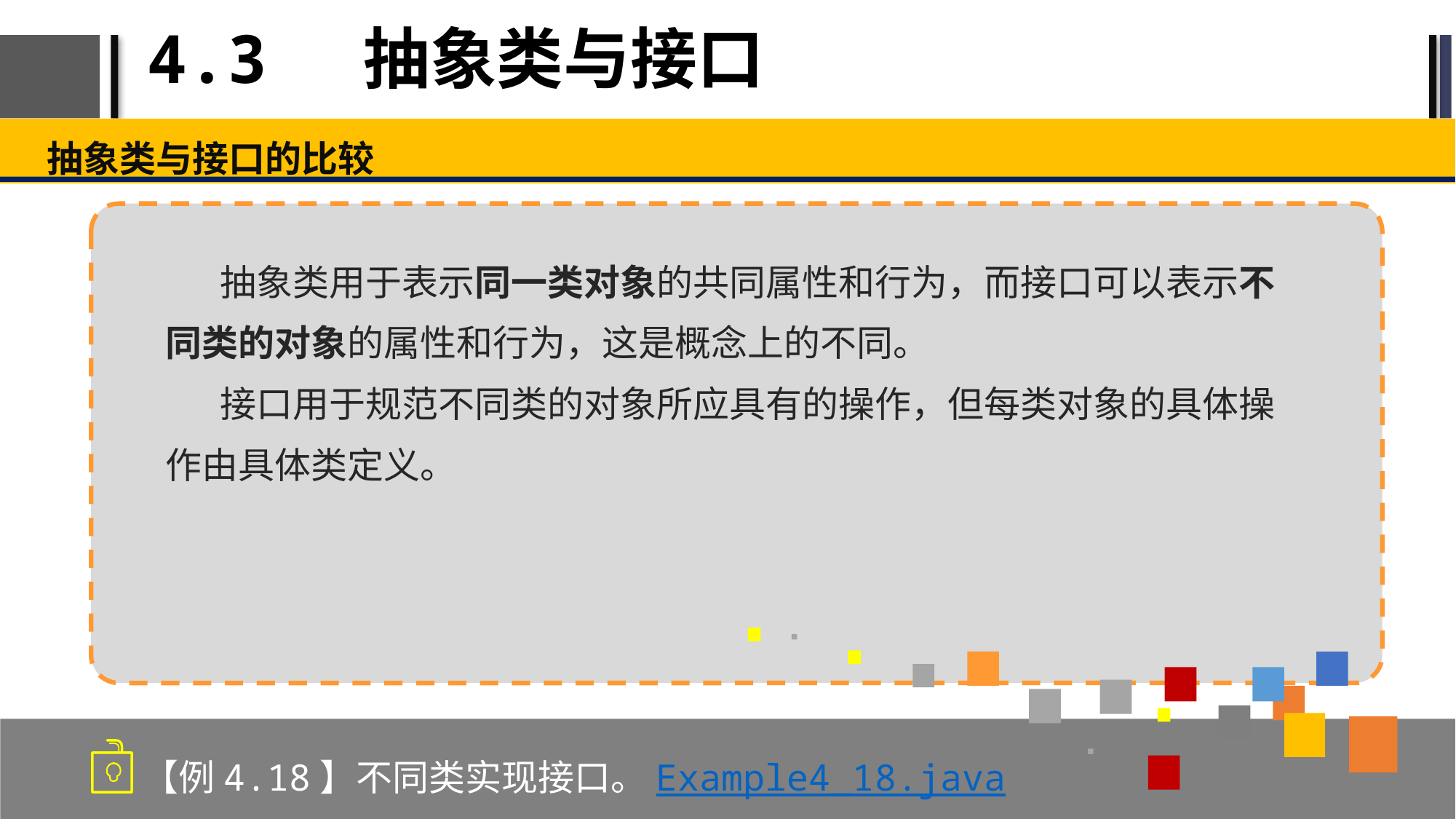

# 4.3  抽象类与接口

抽象类与接口的比较

抽象类用于表示同一类对象的共同属性和行为，而接口可以表示不同类的对象的属性和行为，这是概念上的不同。
接口用于规范不同类的对象所应具有的操作，但每类对象的具体操作由具体类定义。

【例4.18】不同类实现接口。Example4_18.java